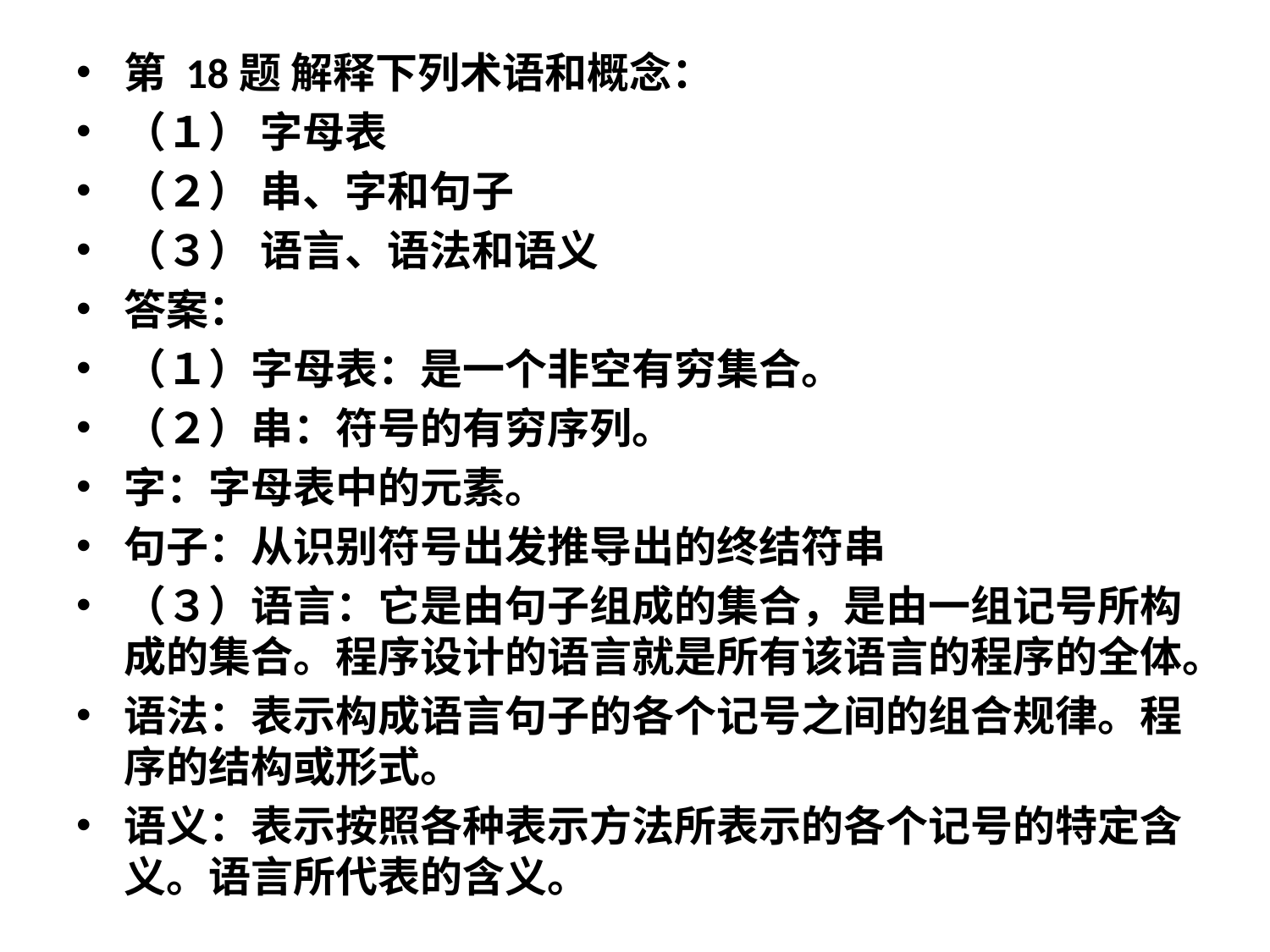

第 18题 解释下列术语和概念：
（１） 字母表
（２） 串、字和句子
（３） 语言、语法和语义
答案：
（１）字母表：是一个非空有穷集合。
（２）串：符号的有穷序列。
字：字母表中的元素。
句子：从识别符号出发推导出的终结符串
（３）语言：它是由句子组成的集合，是由一组记号所构成的集合。程序设计的语言就是所有该语言的程序的全体。
语法：表示构成语言句子的各个记号之间的组合规律。程序的结构或形式。
语义：表示按照各种表示方法所表示的各个记号的特定含义。语言所代表的含义。